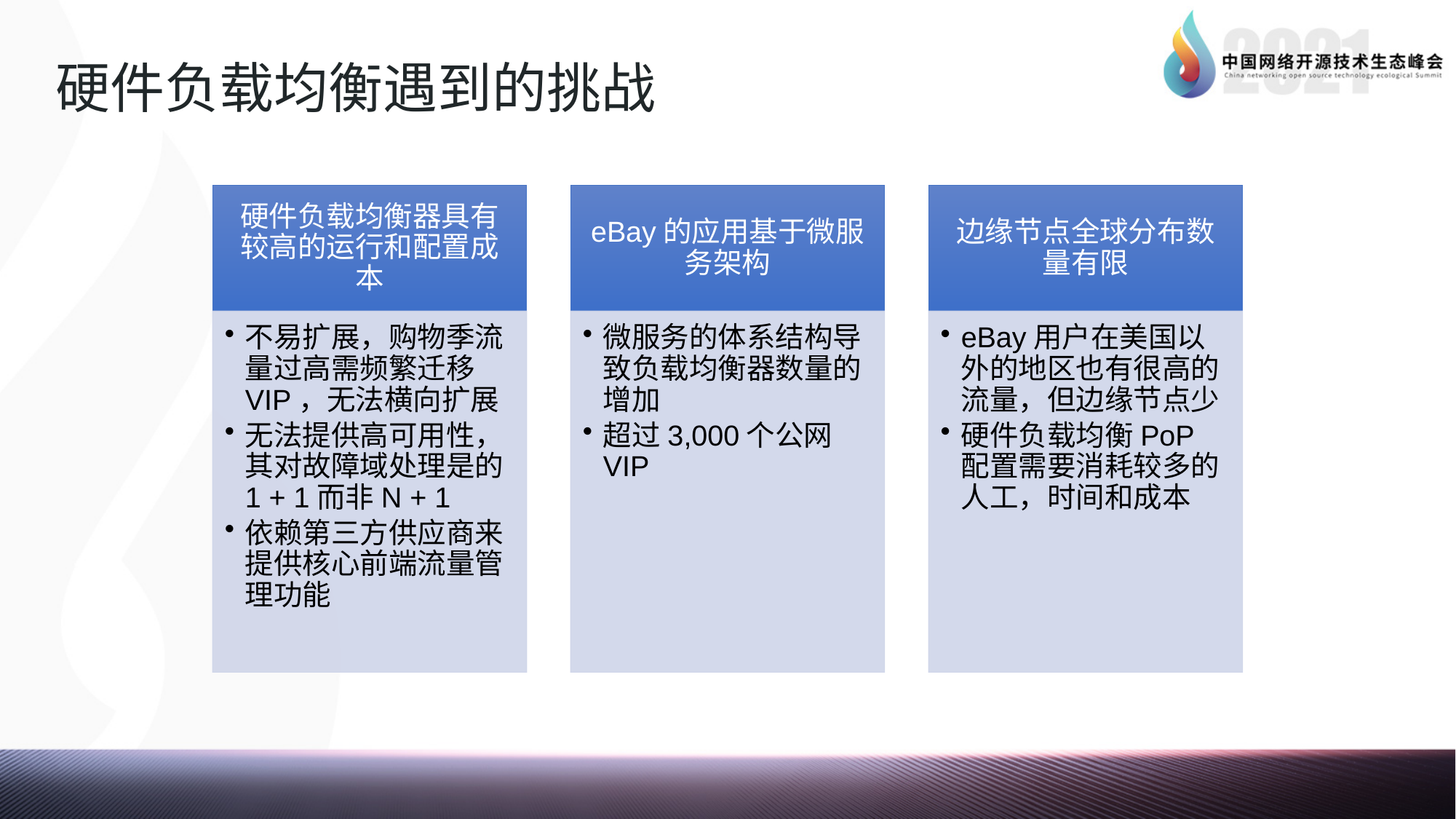

硬件负载均衡遇到的挑战
硬件负载均衡器具有较高的运行和配置成本
不易扩展，购物季流量过高需频繁迁移VIP，无法横向扩展
无法提供高可用性，其对故障域处理是的1 + 1而非N + 1
依赖第三方供应商来提供核心前端流量管理功能
eBay的应用基于微服务架构
微服务的体系结构导致负载均衡器数量的增加
超过3,000个公网VIP
边缘节点全球分布数量有限
eBay用户在美国以外的地区也有很高的流量，但边缘节点少
硬件负载均衡PoP配置需要消耗较多的人工，时间和成本